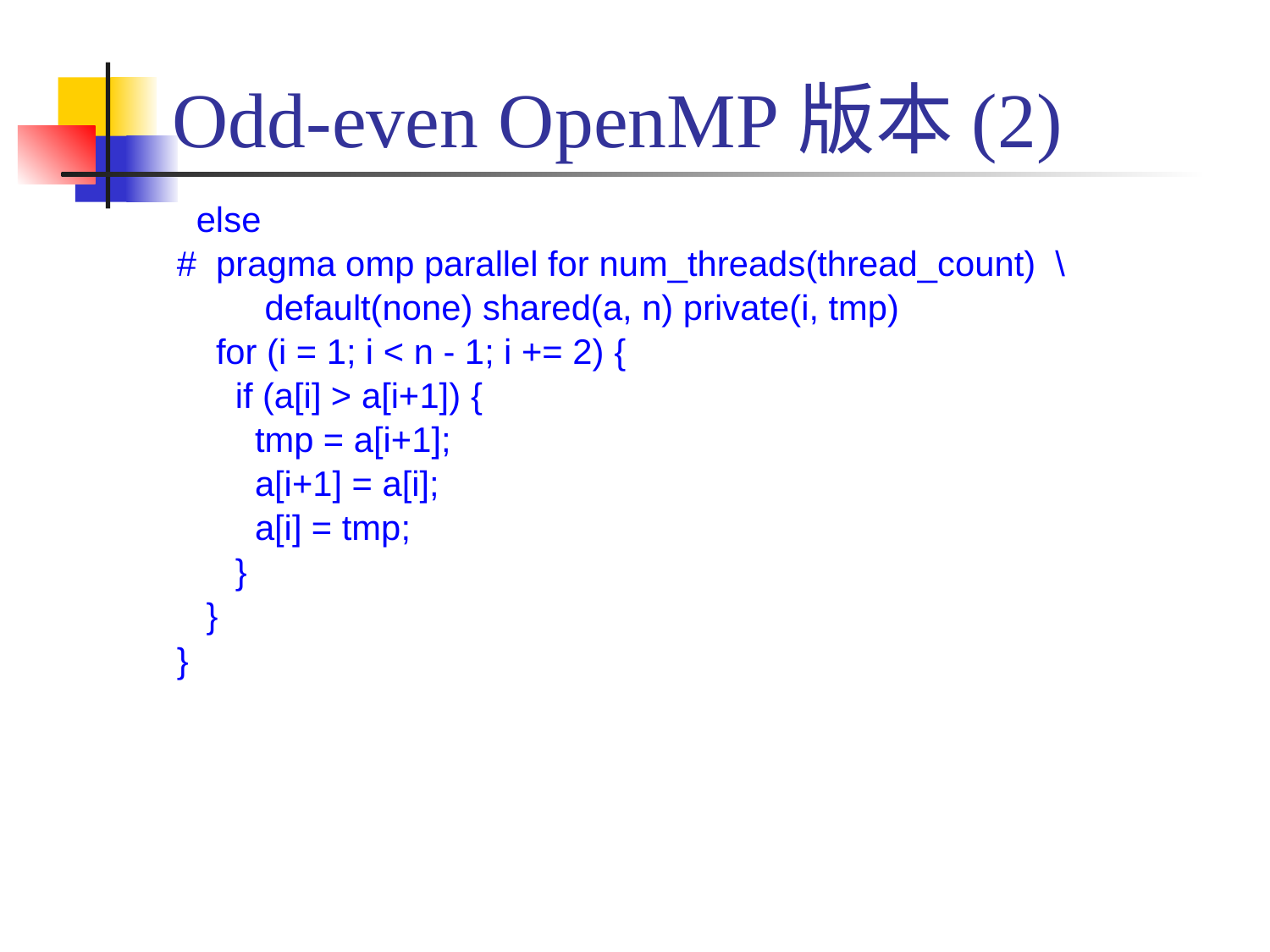

# Odd-even OpenMP版本(2)
  else
#  pragma omp parallel for num_threads(thread_count)  \
         default(none) shared(a, n) private(i, tmp)
    for (i = 1; i < n - 1; i += 2) {
      if (a[i] > a[i+1]) {
        tmp = a[i+1];
        a[i+1] = a[i];
        a[i] = tmp;
      }
   }
}